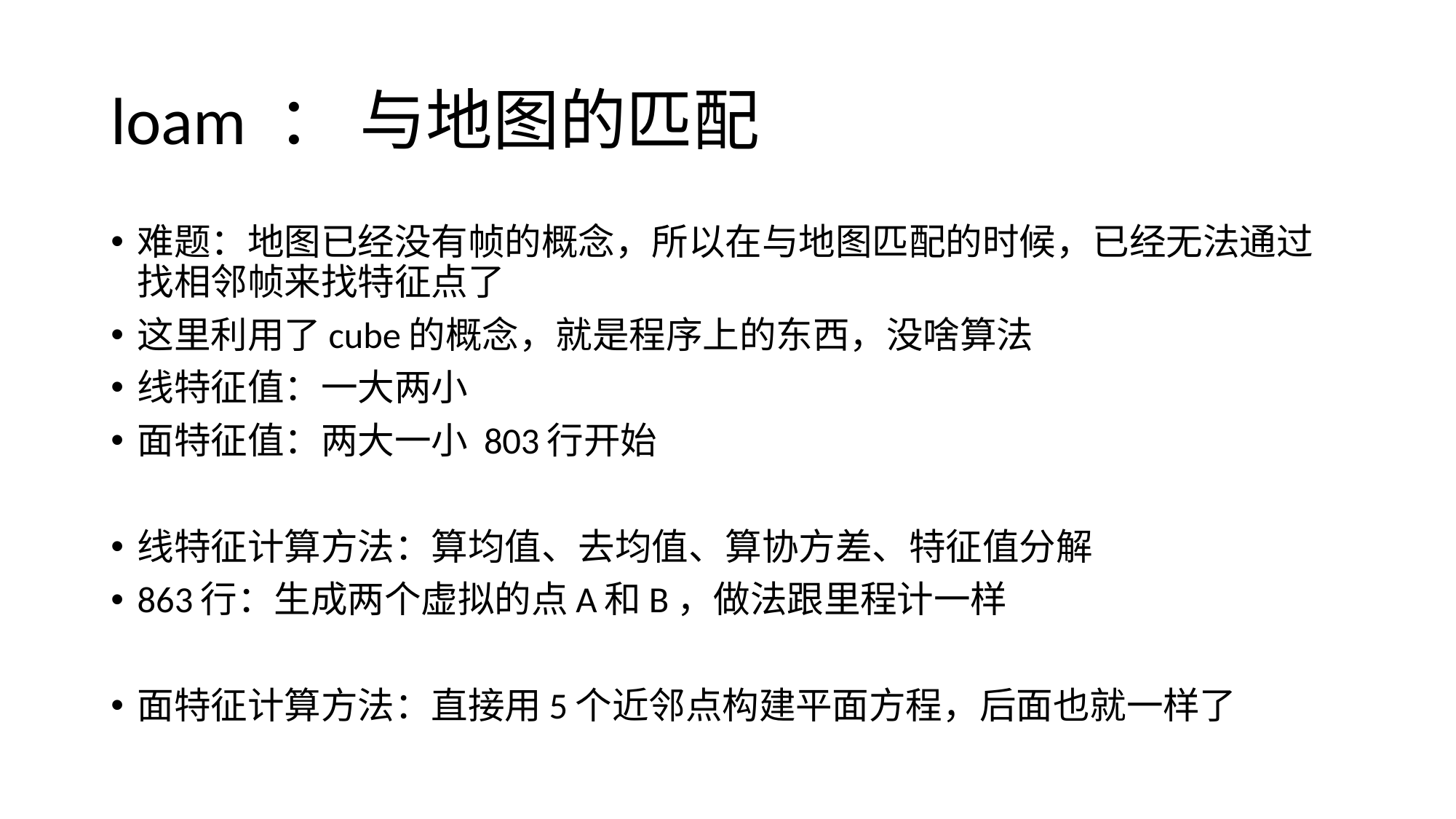

# loam ： 与地图的匹配
难题：地图已经没有帧的概念，所以在与地图匹配的时候，已经无法通过找相邻帧来找特征点了
这里利用了cube的概念，就是程序上的东西，没啥算法
线特征值：一大两小
面特征值：两大一小 803行开始

线特征计算方法：算均值、去均值、算协方差、特征值分解
863行：生成两个虚拟的点A和B，做法跟里程计一样

面特征计算方法：直接用5个近邻点构建平面方程，后面也就一样了